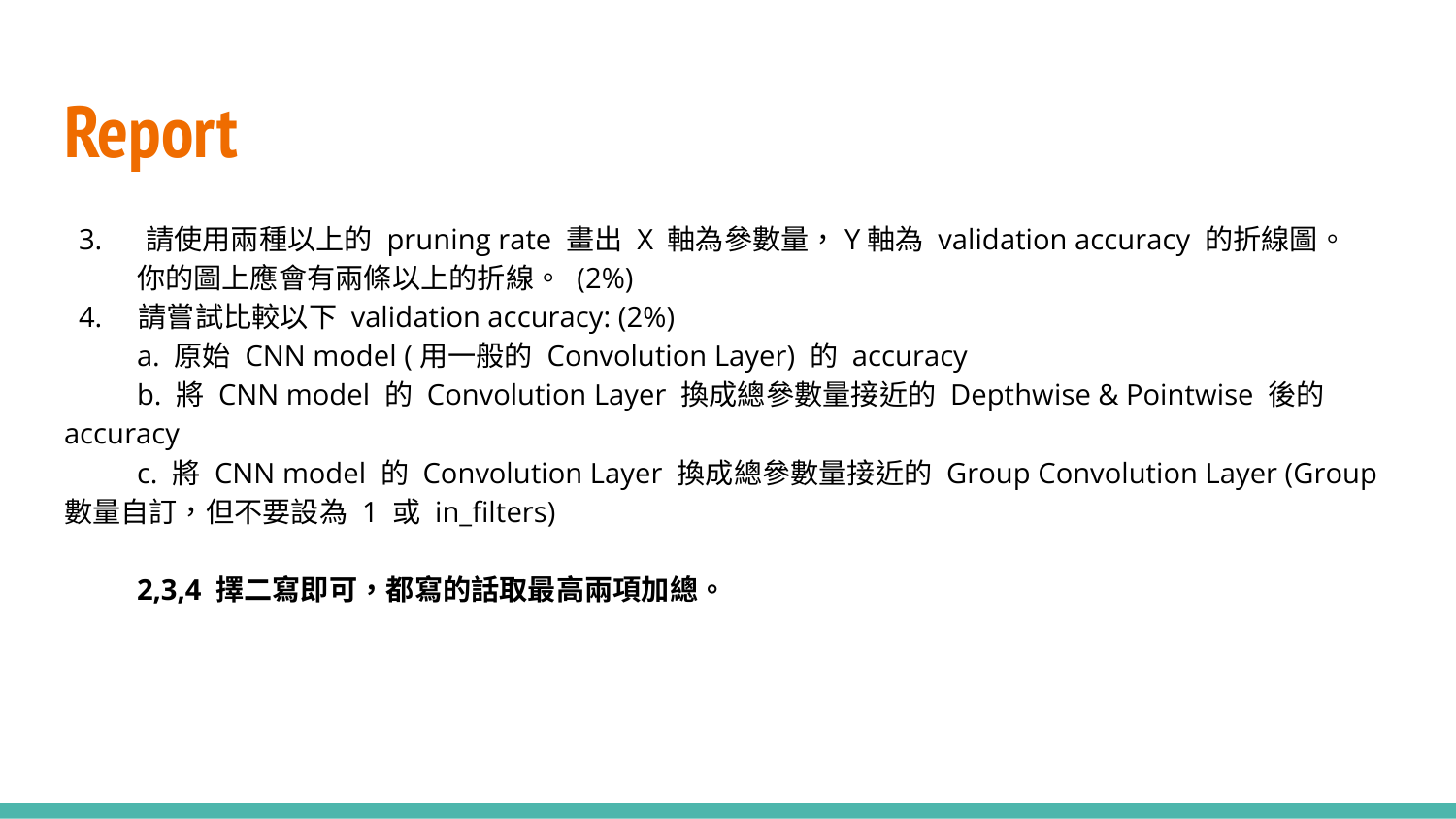

# Report
  3.     請使用兩種以上的 pruning rate 畫出 X 軸為參數量，Y軸為 validation accuracy 的折線圖。
你的圖上應會有兩條以上的折線。 (2%)
  4.    請嘗試比較以下 validation accuracy: (2%)
a. 原始 CNN model (用一般的 Convolution Layer) 的 accuracy
b. 將 CNN model 的 Convolution Layer 換成總參數量接近的 Depthwise & Pointwise 後的 accuracy
c. 將 CNN model 的 Convolution Layer 換成總參數量接近的 Group Convolution Layer (Group 數量自訂，但不要設為 1 或 in_filters)

2,3,4 擇二寫即可，都寫的話取最高兩項加總。